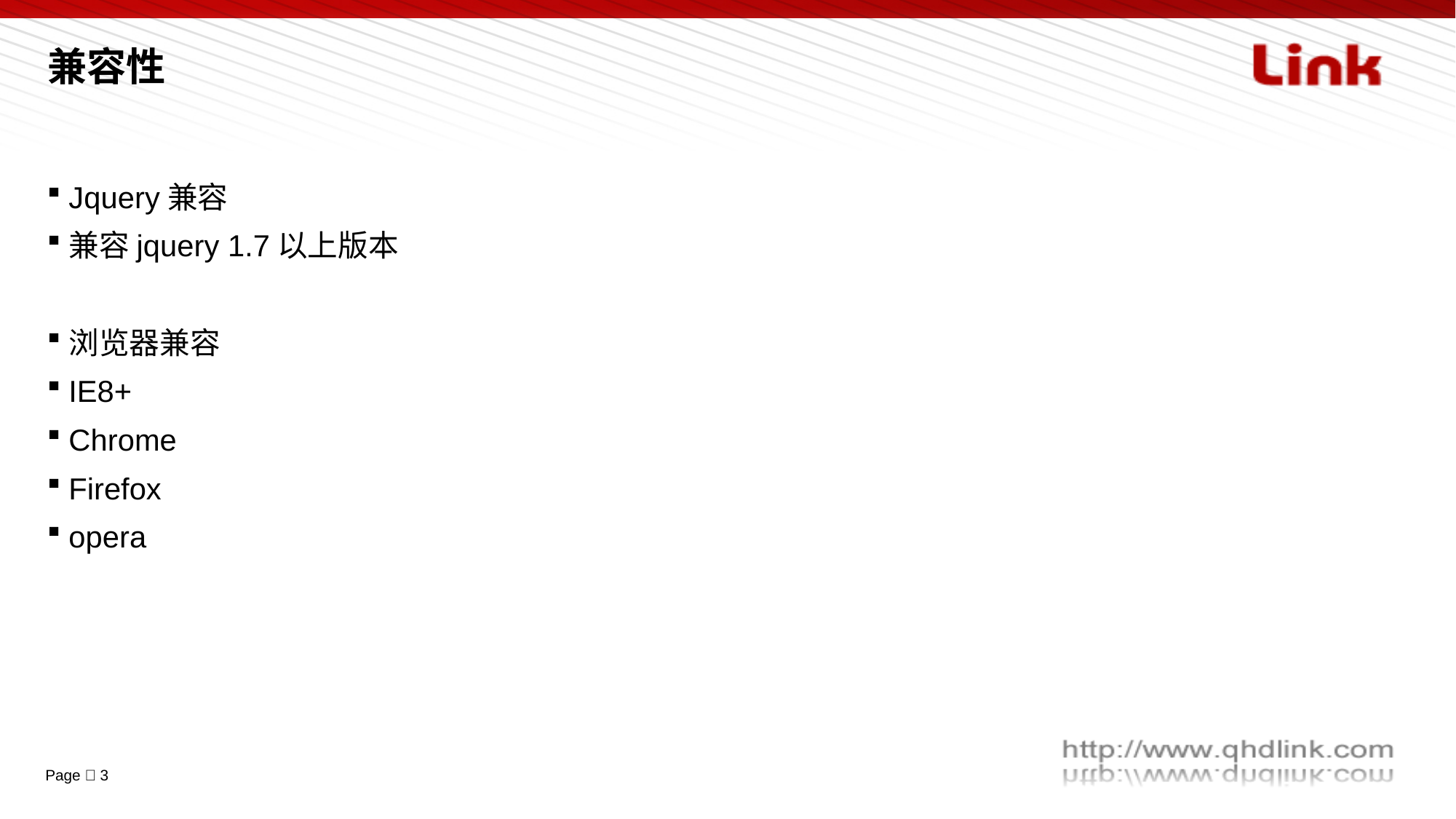

# 兼容性
Jquery兼容
兼容jquery 1.7以上版本

浏览器兼容
IE8+
Chrome
Firefox
opera